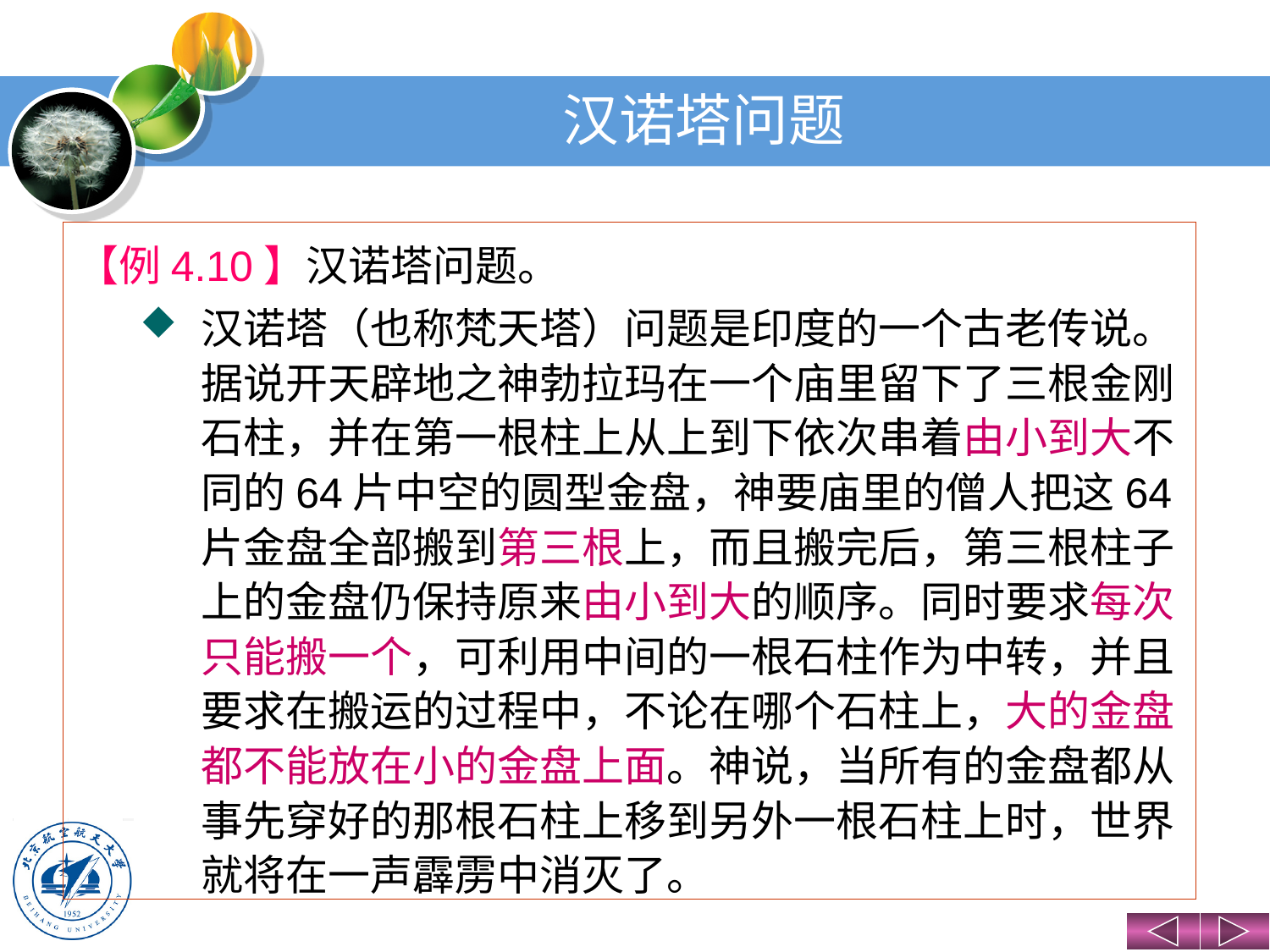

# 汉诺塔问题
【例4.10】汉诺塔问题。
汉诺塔（也称梵天塔）问题是印度的一个古老传说。据说开天辟地之神勃拉玛在一个庙里留下了三根金刚石柱，并在第一根柱上从上到下依次串着由小到大不同的64片中空的圆型金盘，神要庙里的僧人把这64片金盘全部搬到第三根上，而且搬完后，第三根柱子上的金盘仍保持原来由小到大的顺序。同时要求每次只能搬一个，可利用中间的一根石柱作为中转，并且要求在搬运的过程中，不论在哪个石柱上，大的金盘都不能放在小的金盘上面。神说，当所有的金盘都从事先穿好的那根石柱上移到另外一根石柱上时，世界就将在一声霹雳中消灭了。

79